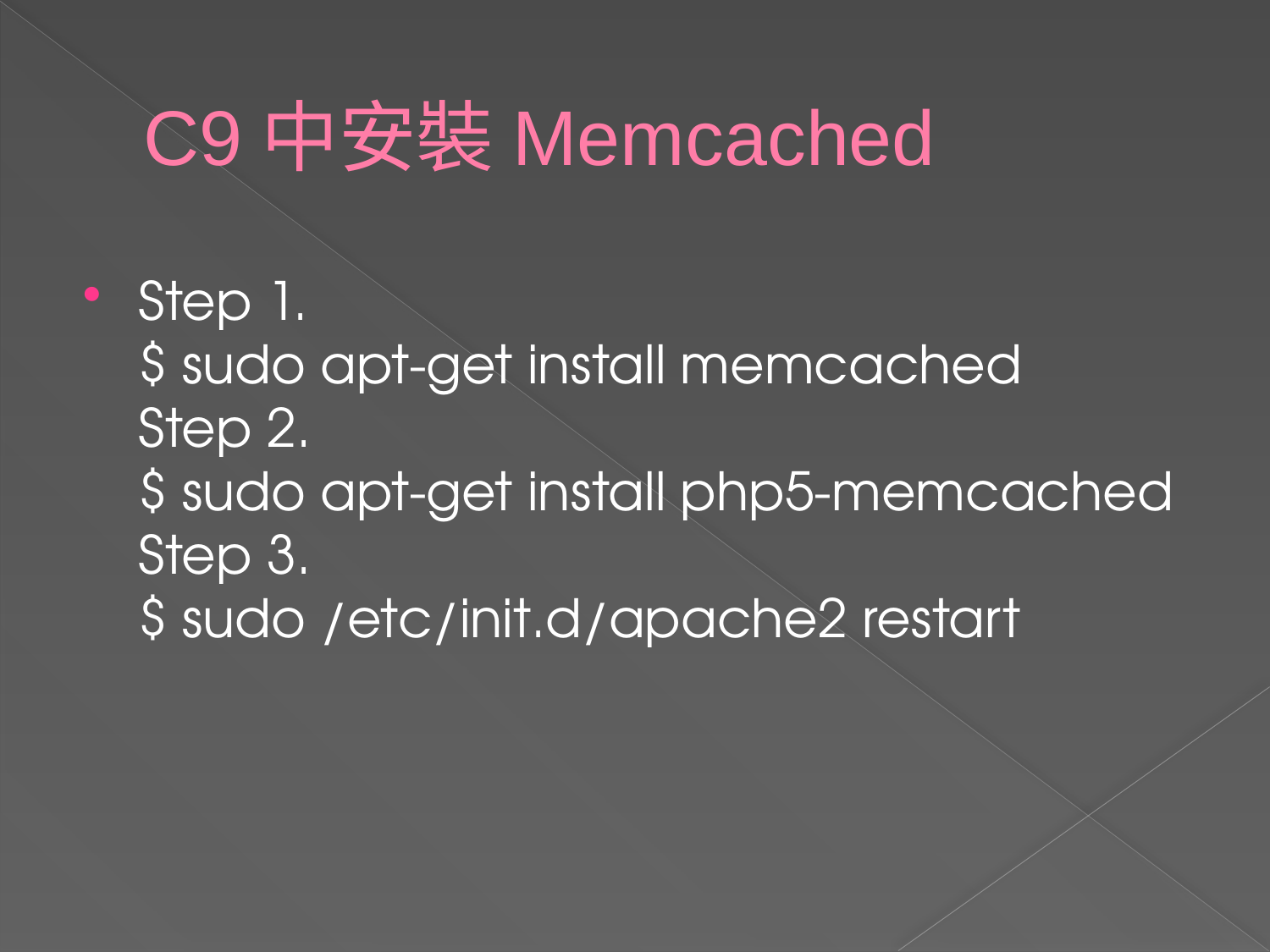

# C9中安裝Memcached
Step 1. 
$ sudo apt-get install memcached 
Step 2. 
$ sudo apt-get install php5-memcached 
Step 3. 
$ sudo /etc/init.d/apache2 restart